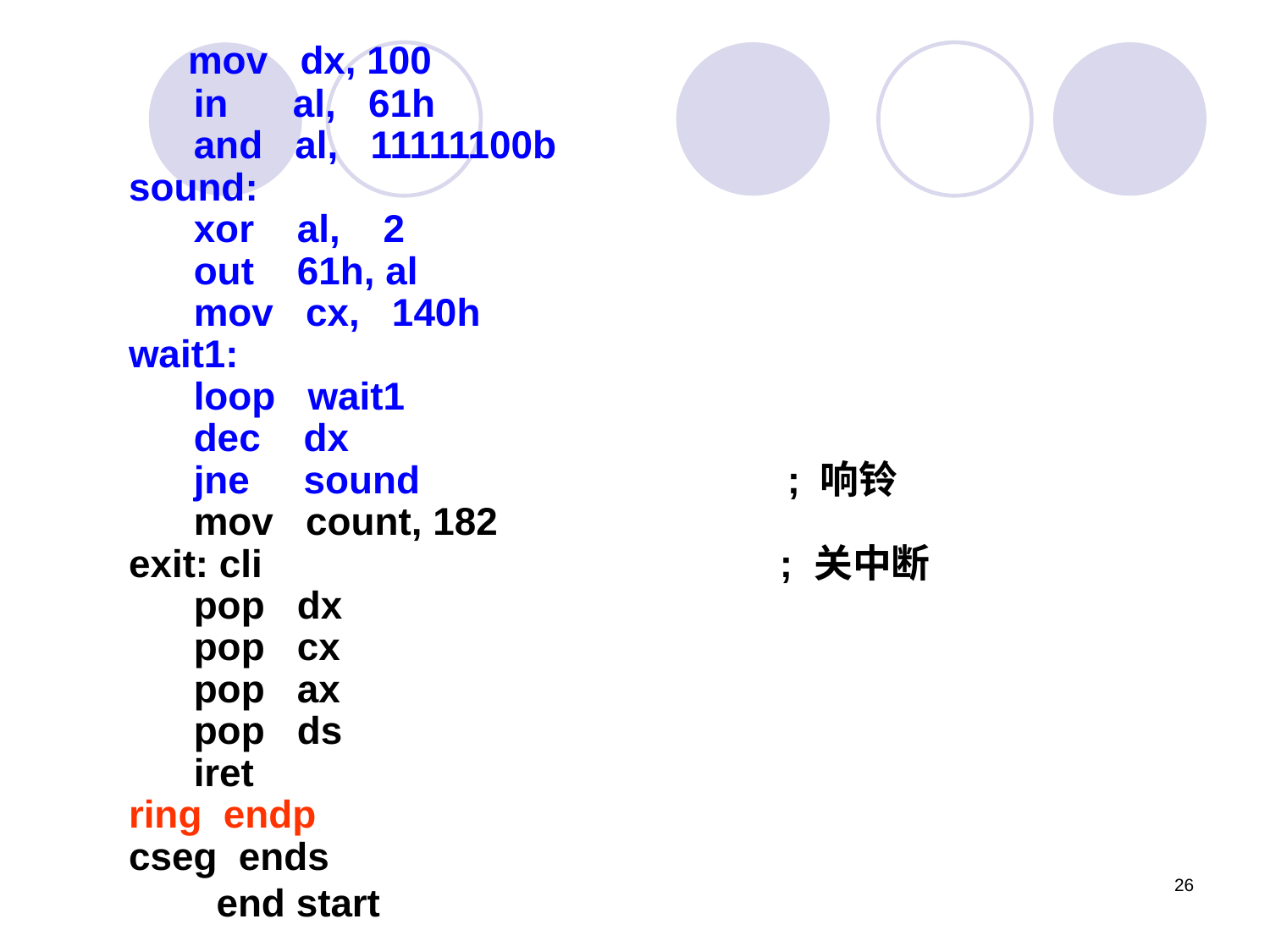

mov   dx, 100
      in      al,   61h
      and   al,   11111100b
sound:
      xor    al,    2
      out    61h, al
      mov   cx,   140h
wait1:
      loop   wait1
      dec    dx
      jne     sound                                  ; 响铃
      mov   count, 182
exit: cli                                                ; 关中断
      pop   dx
      pop   cx
      pop   ax
      pop   ds
      iret
ring  endp
cseg  ends
         end start
26